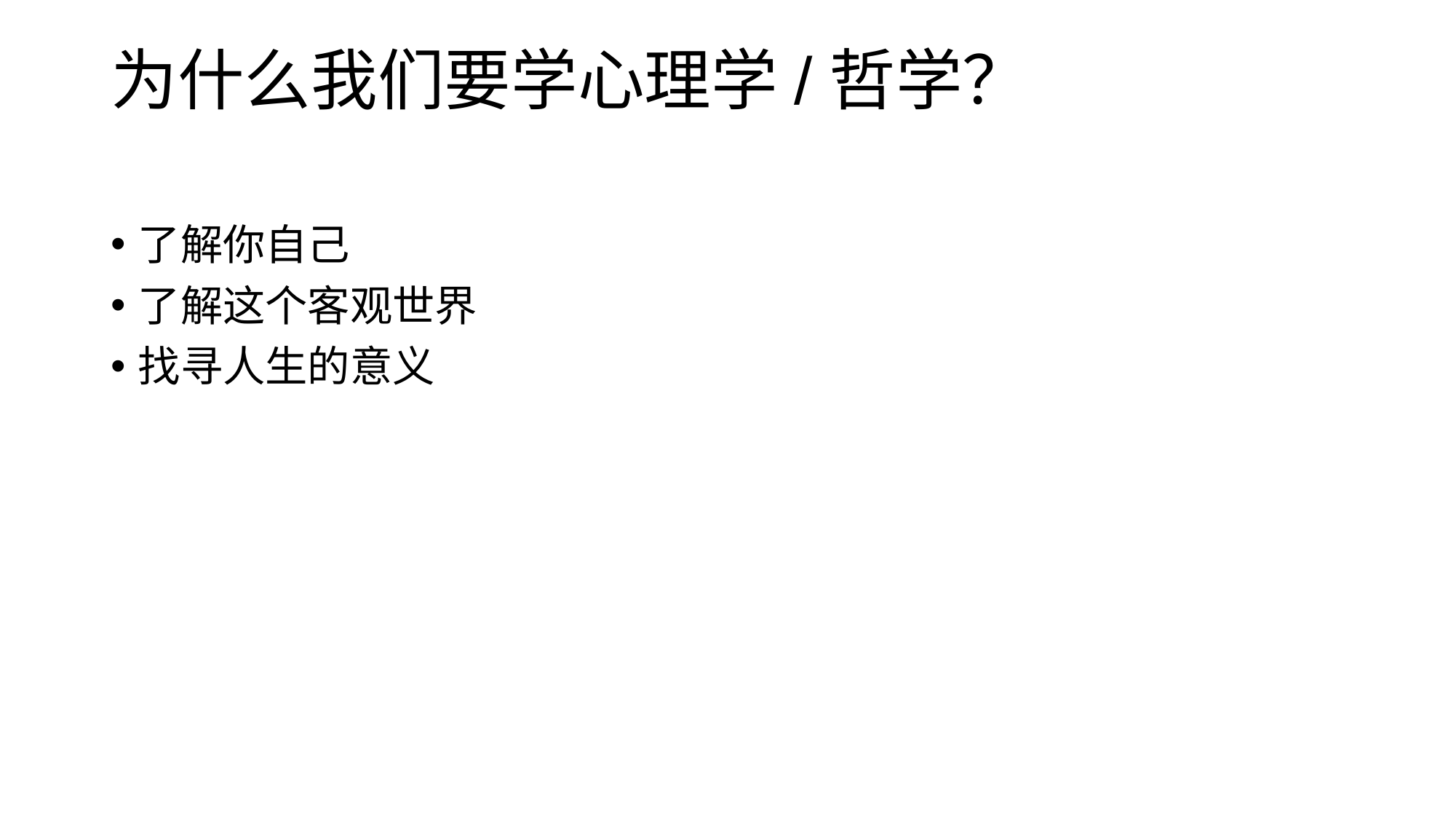

# 为什么我们要学心理学/哲学？
了解你自己
了解这个客观世界
找寻人生的意义